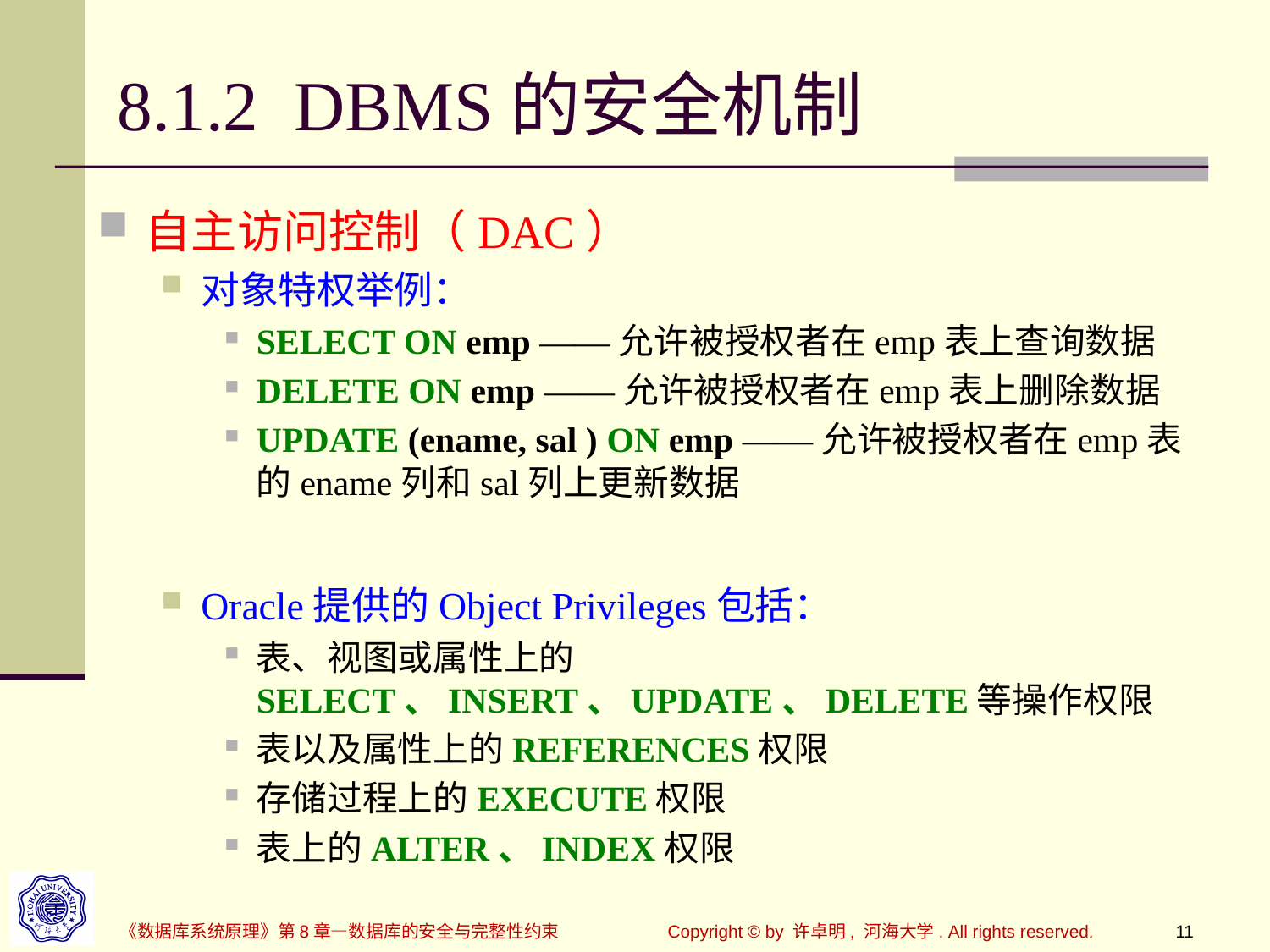

# 8.1.2  DBMS的安全机制
自主访问控制（DAC）
对象特权举例：
SELECT ON emp ——允许被授权者在emp表上查询数据
DELETE ON emp ——允许被授权者在emp表上删除数据
UPDATE (ename, sal ) ON emp ——允许被授权者在emp表的ename列和sal列上更新数据

Oracle提供的Object Privileges包括：
表、视图或属性上的SELECT、INSERT、UPDATE、DELETE等操作权限
表以及属性上的REFERENCES权限
存储过程上的EXECUTE权限
表上的ALTER、INDEX权限
《数据库系统原理》第8章—数据库的安全与完整性约束
Copyright © by 许卓明, 河海大学. All rights reserved.
11